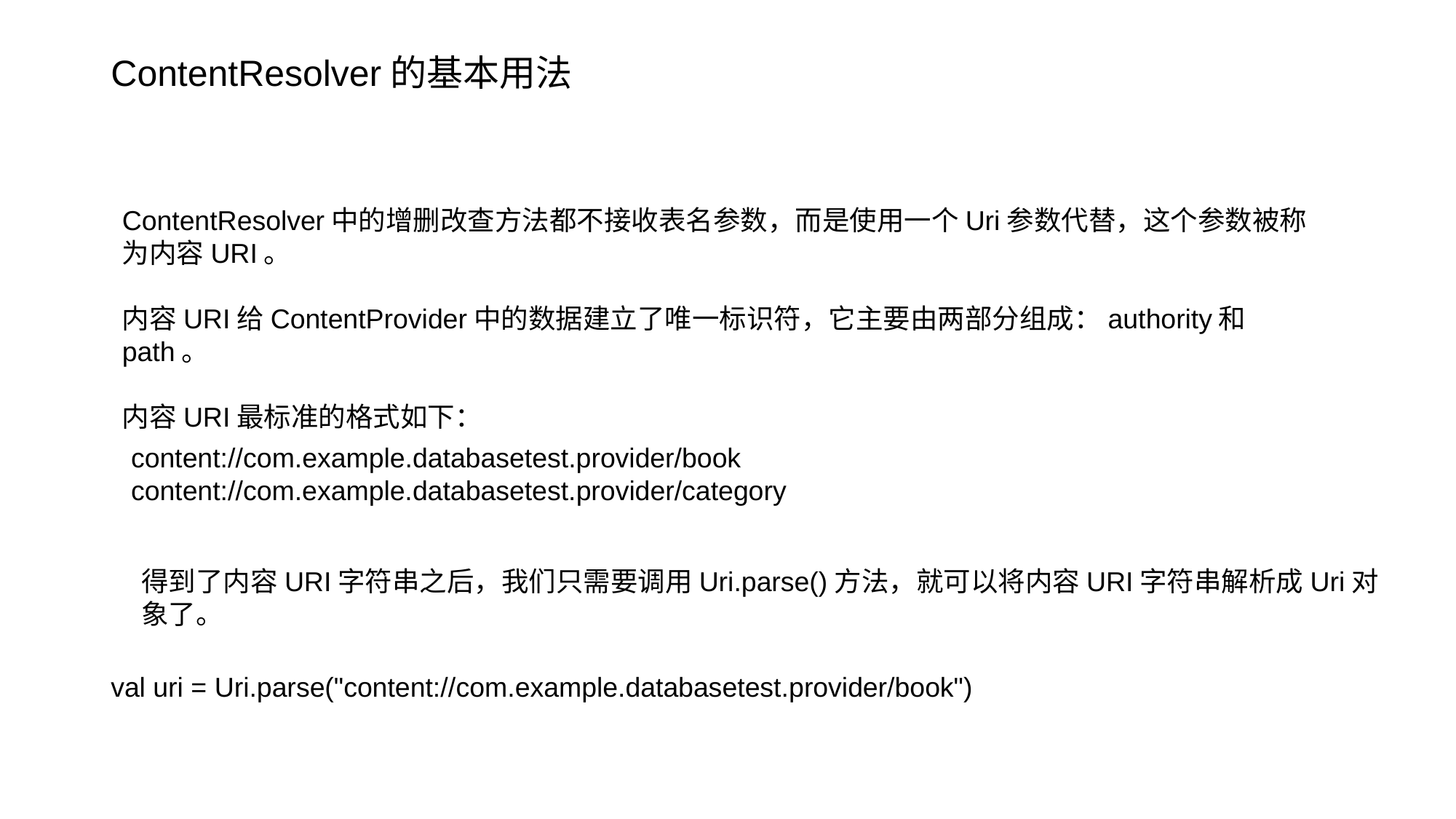

# ContentResolver的基本用法
ContentResolver中的增删改查方法都不接收表名参数，而是使用一个Uri参数代替，这个参数被称为内容URI。

内容URI给ContentProvider中的数据建立了唯一标识符，它主要由两部分组成：authority和path。

内容URI最标准的格式如下：
content://com.example.databasetest.provider/book
content://com.example.databasetest.provider/category
得到了内容URI字符串之后，我们只需要调用Uri.parse()方法，就可以将内容URI字符串解析成Uri对象了。
val uri = Uri.parse("content://com.example.databasetest.provider/book")